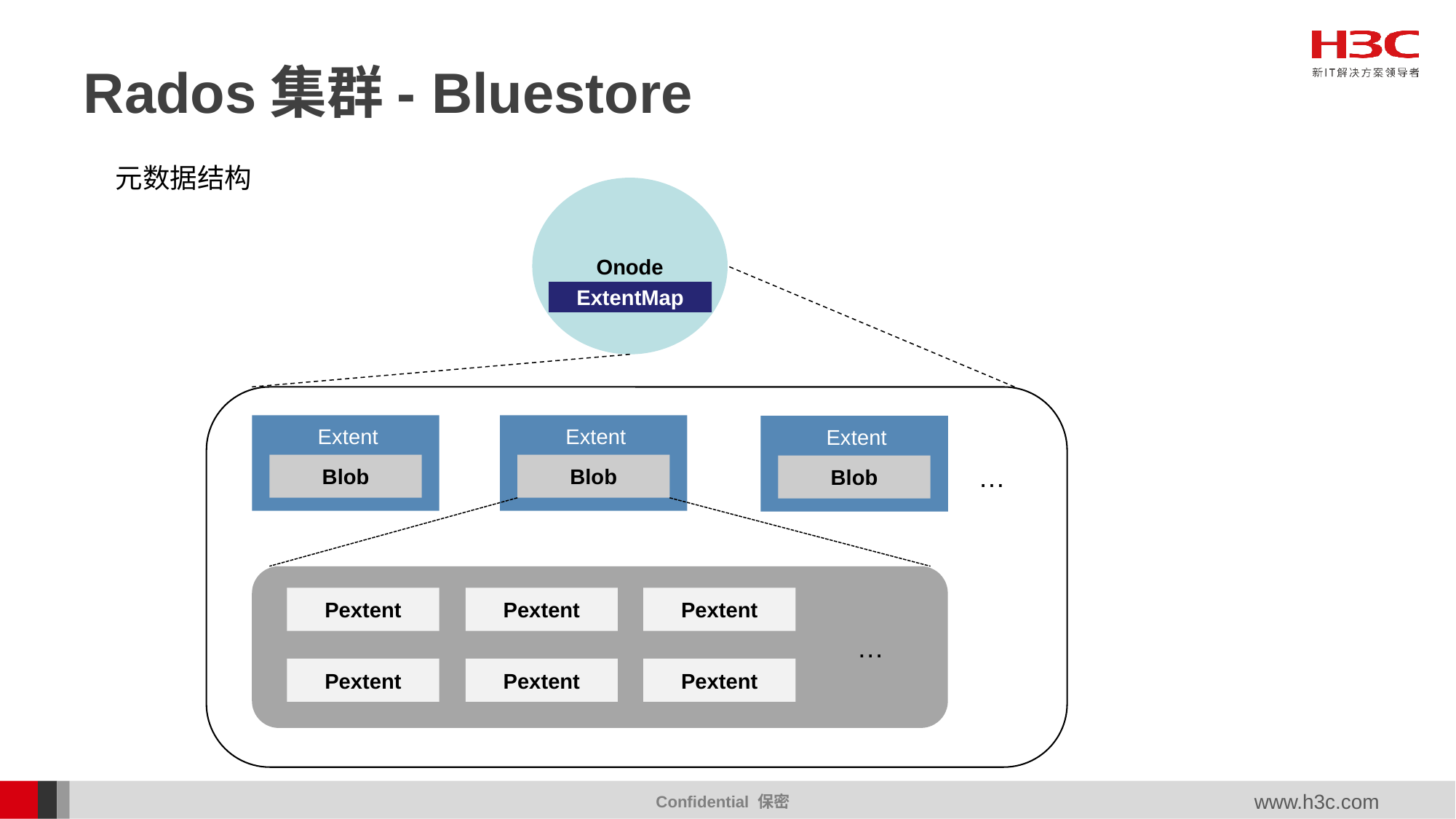

# Rados集群- Bluestore
元数据结构
Onode
ExtentMap

Extent
Extent
Extent
Blob
Blob
…
Blob

Pextent
Pextent
Pextent
…
Pextent
Pextent
Pextent